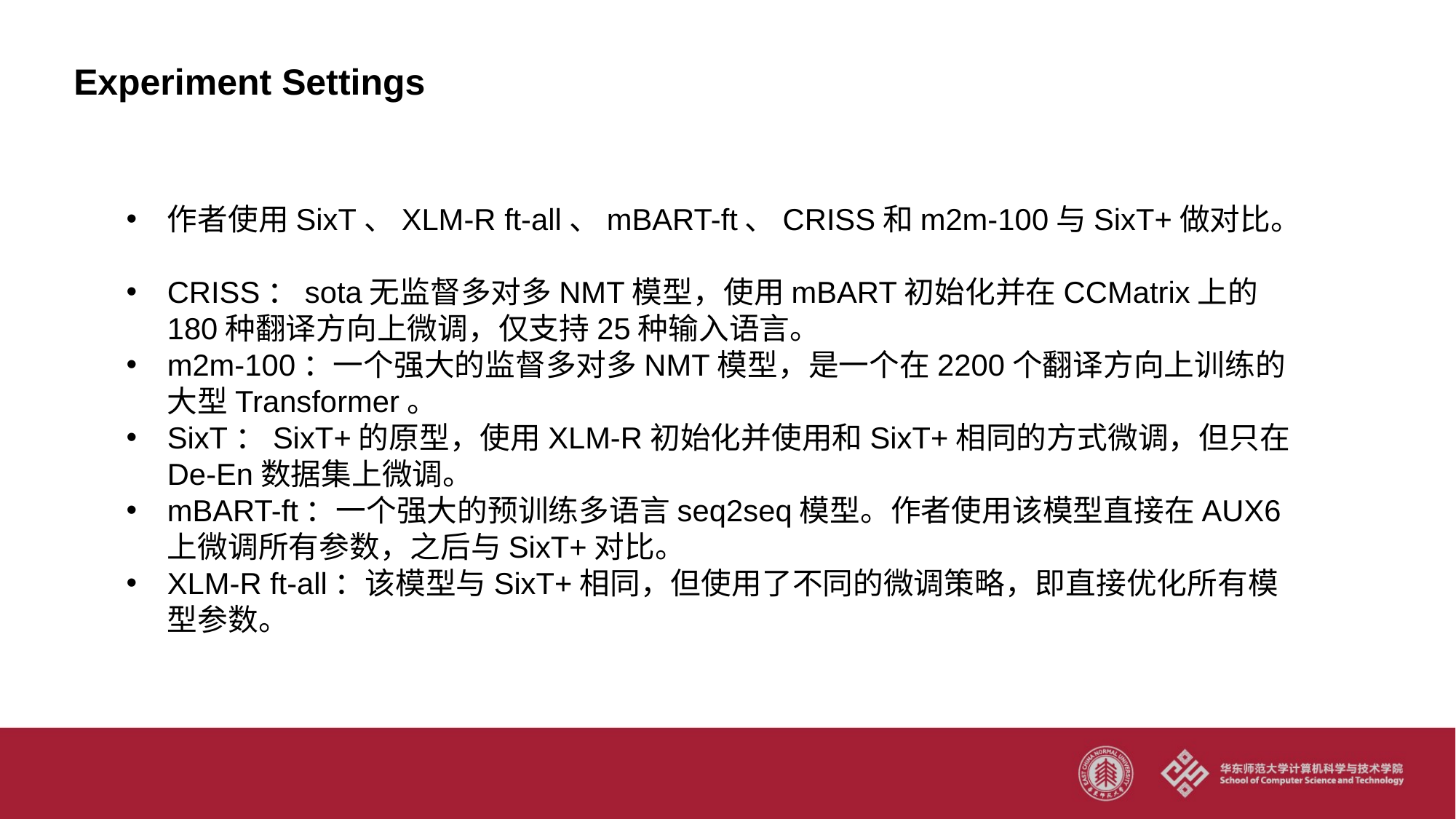

Experiment Settings
作者使用SixT、XLM-R ft-all、mBART-ft、CRISS和m2m-100与SixT+做对比。

CRISS：sota无监督多对多NMT模型，使用mBART初始化并在CCMatrix上的180种翻译方向上微调，仅支持25种输入语言。
m2m-100：一个强大的监督多对多NMT模型，是一个在2200个翻译方向上训练的大型Transformer。
SixT：SixT+的原型，使用XLM-R初始化并使用和SixT+相同的方式微调，但只在De-En数据集上微调。
mBART-ft：一个强大的预训练多语言seq2seq模型。作者使用该模型直接在AUX6上微调所有参数，之后与SixT+对比。
XLM-R ft-all：该模型与SixT+相同，但使用了不同的微调策略，即直接优化所有模型参数。